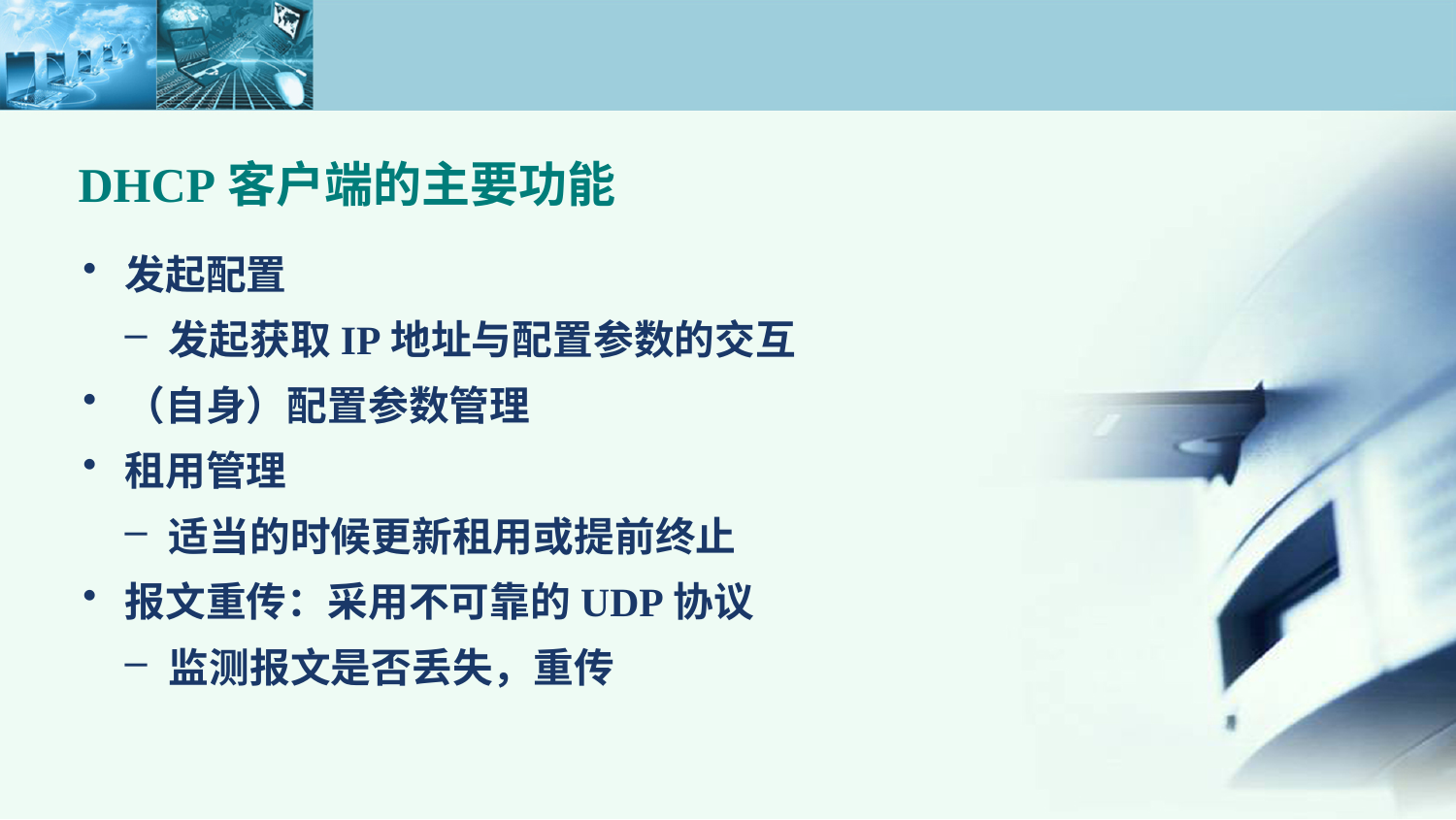

DHCP客户端的主要功能
发起配置
发起获取IP地址与配置参数的交互
（自身）配置参数管理
租用管理
适当的时候更新租用或提前终止
报文重传：采用不可靠的UDP协议
监测报文是否丢失，重传